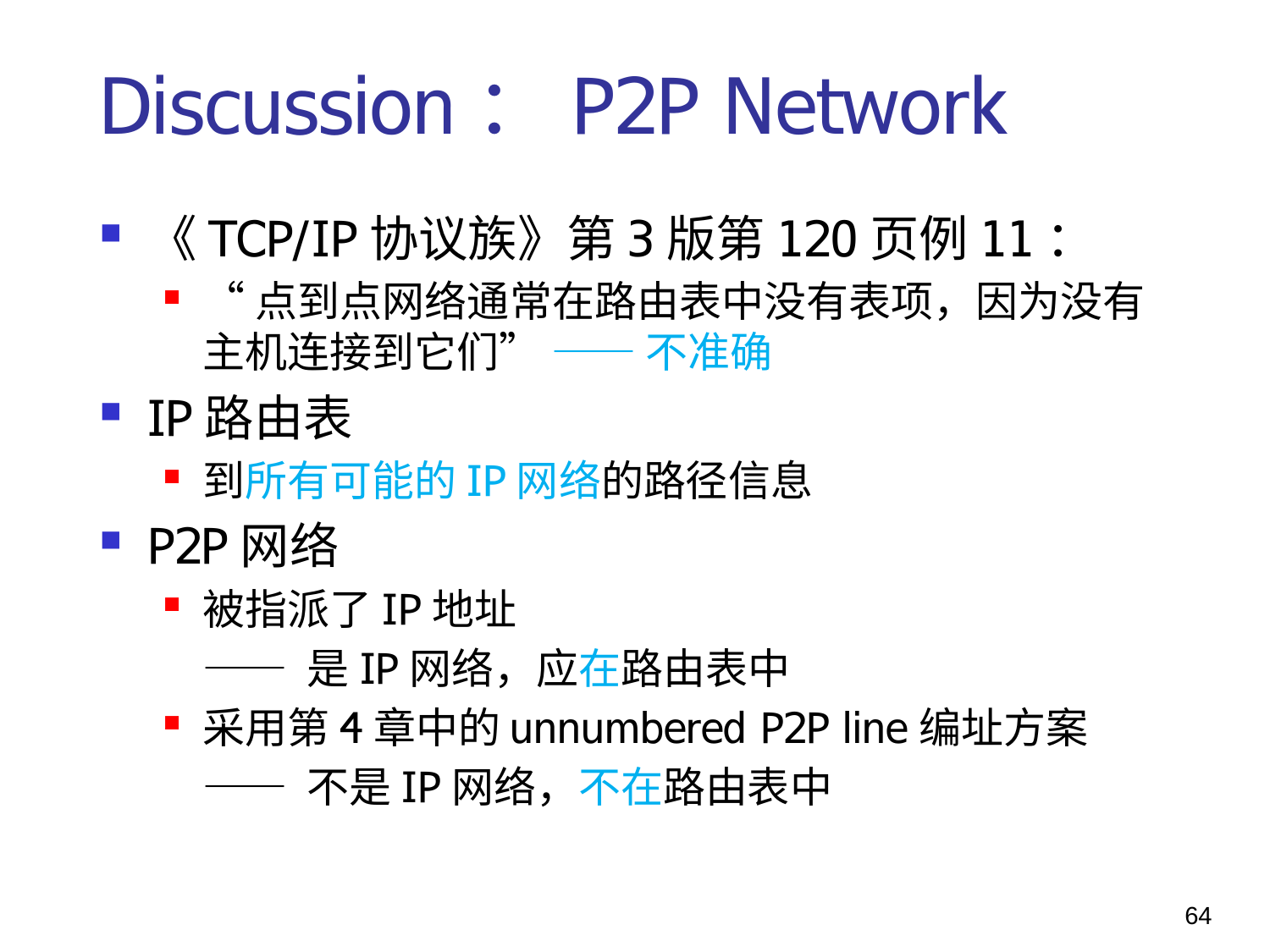

# Discussion：P2P Network
《TCP/IP协议族》第3版第120页例11：
“点到点网络通常在路由表中没有表项，因为没有主机连接到它们” —— 不准确
IP路由表
到所有可能的IP网络的路径信息
P2P网络
被指派了IP地址
	—— 是IP网络，应在路由表中
采用第4章中的unnumbered P2P line编址方案
	—— 不是IP网络，不在路由表中
64